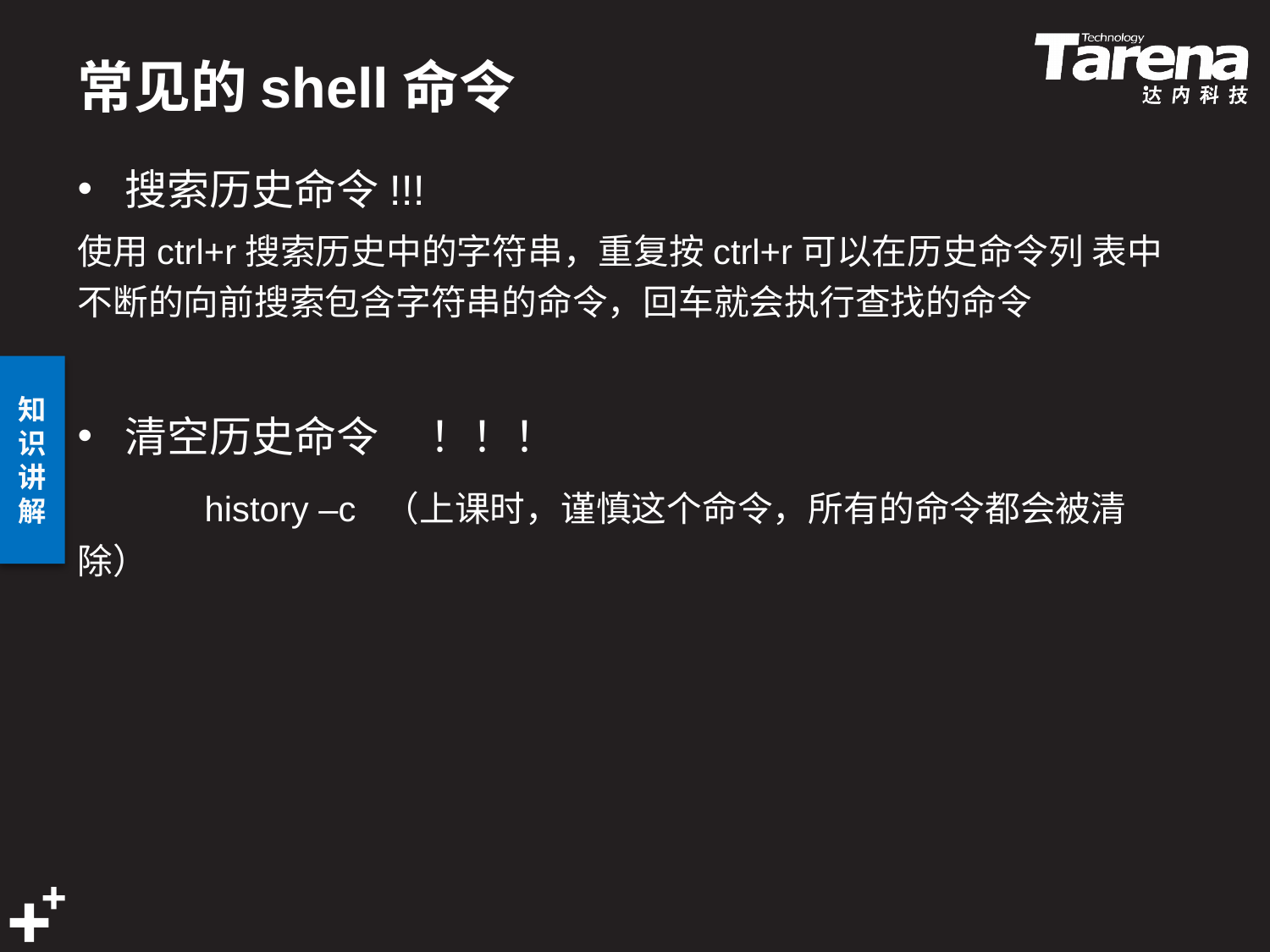

# 常见的shell命令
搜索历史命令!!! 
使用ctrl+r搜索历史中的字符串，重复按ctrl+r可以在历史命令列 表中不断的向前搜索包含字符串的命令，回车就会执行查找的命令 

清空历史命令 ！！！
	history –c  （上课时，谨慎这个命令，所有的命令都会被清除）